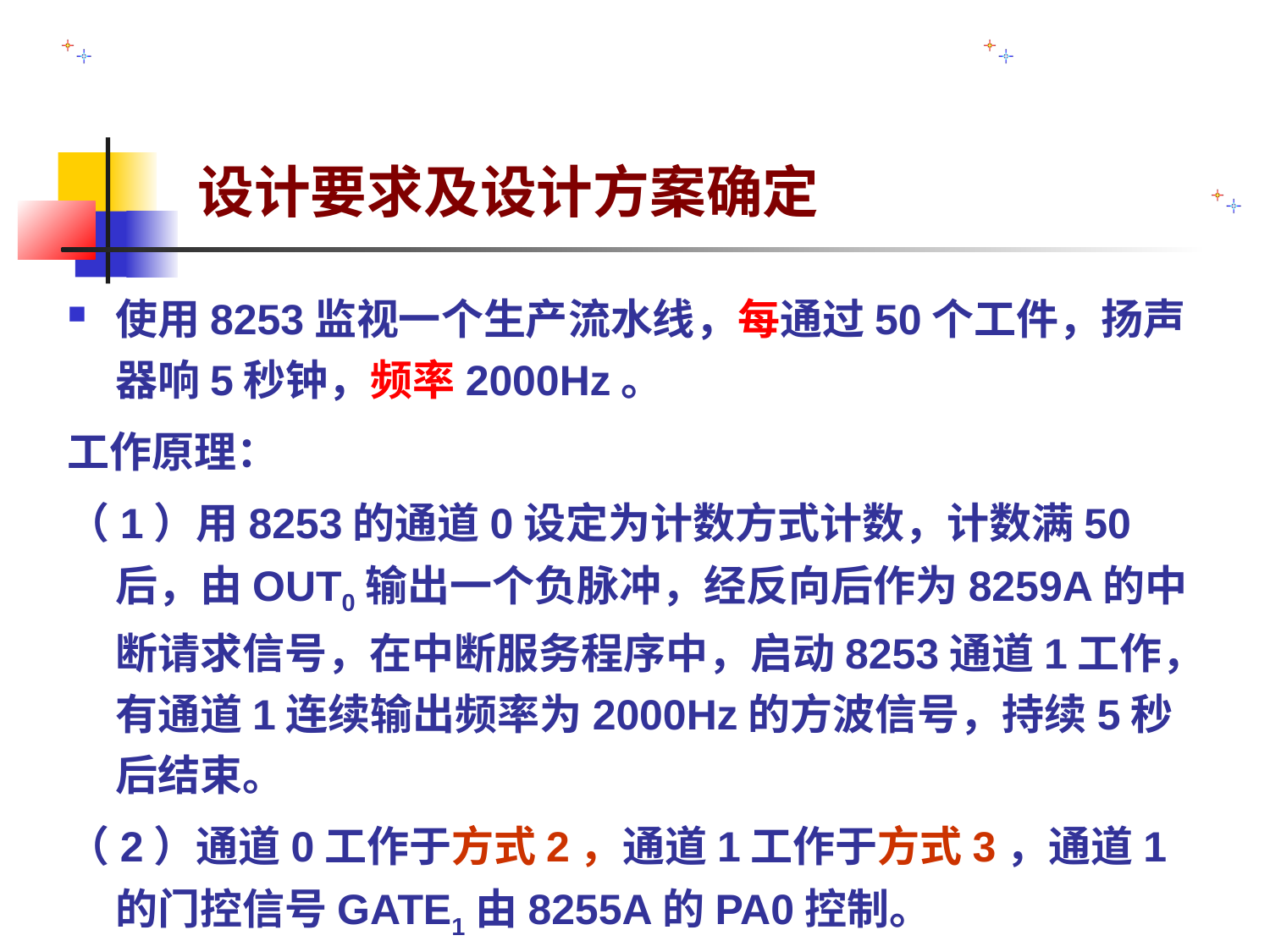

# 设计要求及设计方案确定
使用8253监视一个生产流水线，每通过50个工件，扬声器响5秒钟，频率2000Hz。
工作原理：
（1）用8253的通道0设定为计数方式计数，计数满50后，由OUT0输出一个负脉冲，经反向后作为8259A的中断请求信号，在中断服务程序中，启动8253通道1工作，有通道1连续输出频率为2000Hz的方波信号，持续5秒后结束。
（2）通道0工作于方式2，通道1工作于方式3，通道1的门控信号GATE1由8255A的PA0控制。